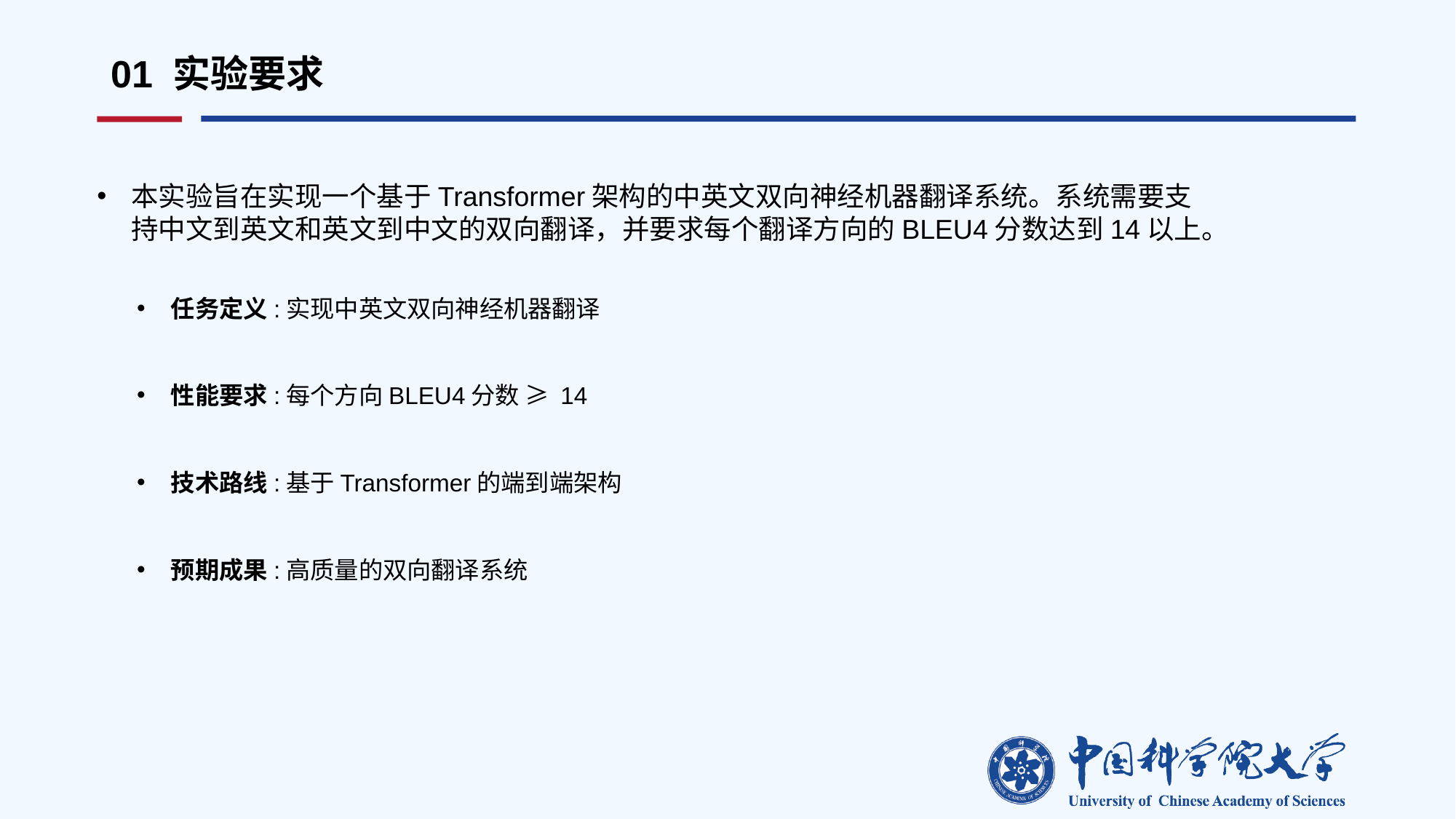

01 实验要求
本实验旨在实现一个基于Transformer架构的中英文双向神经机器翻译系统。系统需要支持中文到英文和英文到中文的双向翻译，并要求每个翻译方向的BLEU4分数达到14以上。
任务定义:实现中英文双向神经机器翻译

性能要求:每个方向BLEU4分数 ≥ 14

技术路线:基于Transformer的端到端架构

预期成果:高质量的双向翻译系统